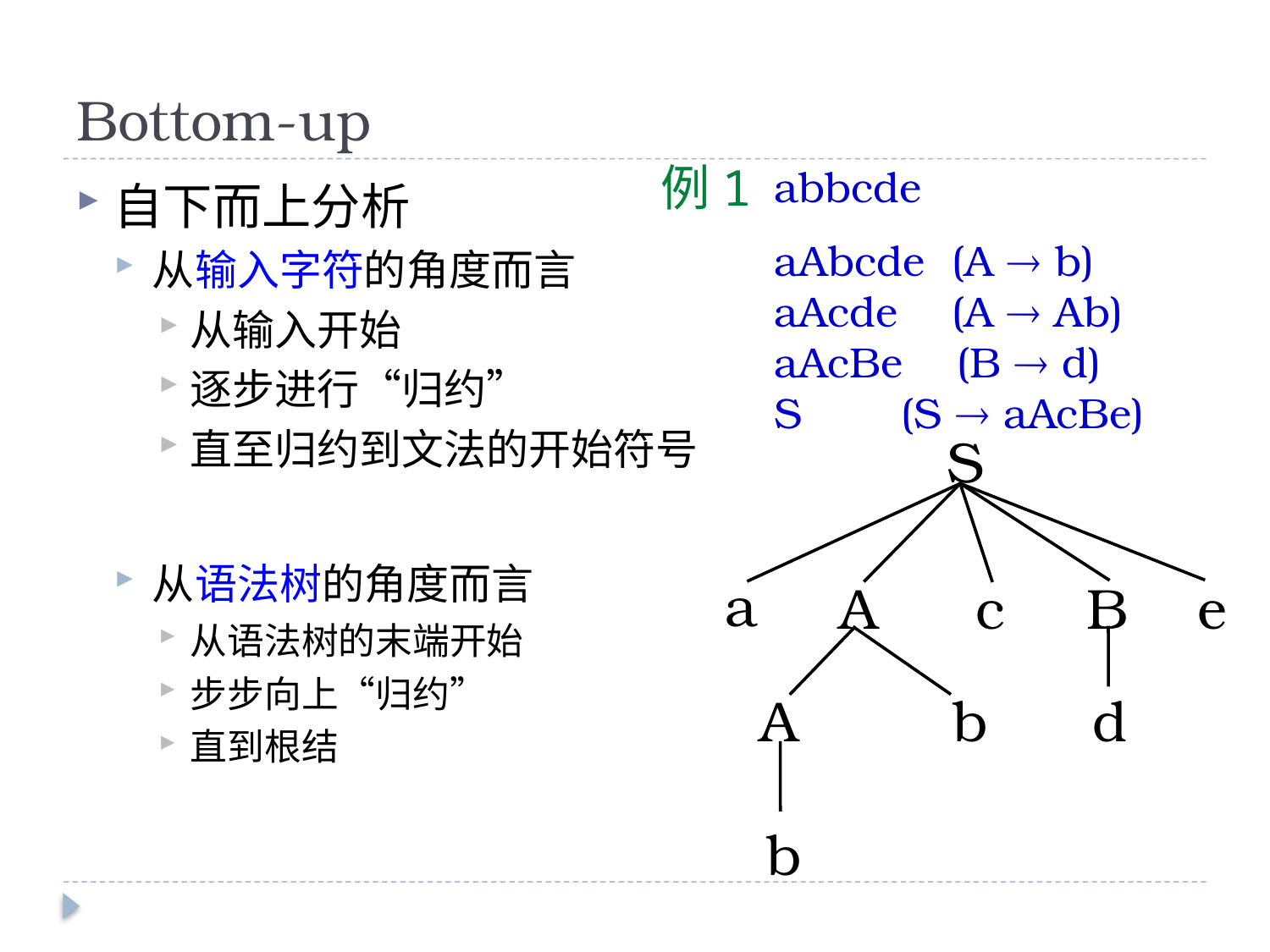

# Bottom-up
例1
abbcde
aAbcde  (A → b)
aAcde    (A → Ab)
aAcBe    (B → d)
S    	(S → aAcBe)
自下而上分析
从输入字符的角度而言
从输入开始
逐步进行“归约”
直至归约到文法的开始符号

从语法树的角度而言
从语法树的末端开始
步步向上“归约”
直到根结
S

a
A

c
B

e
A

b
d
b
3